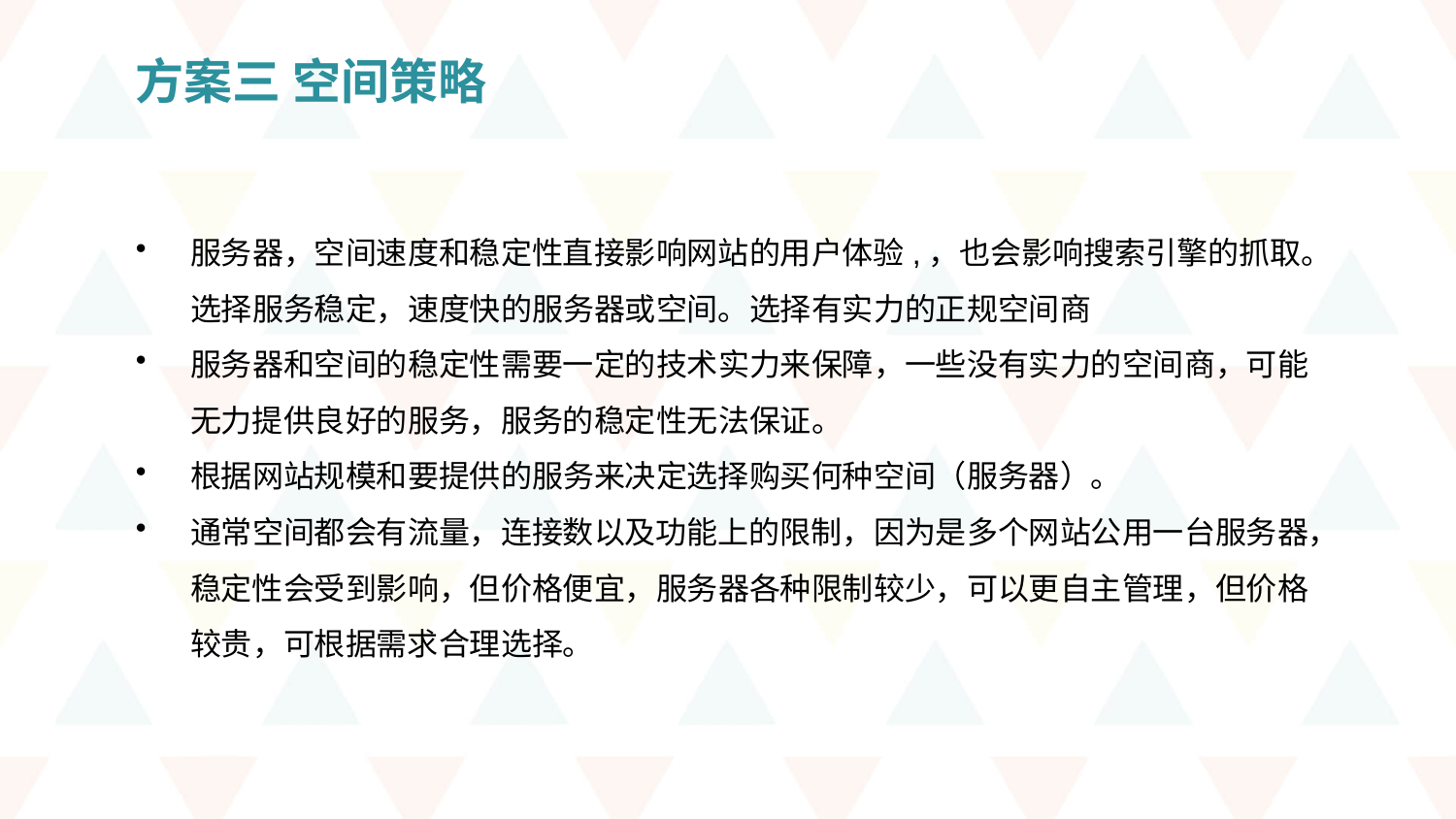

方案三 空间策略
服务器，空间速度和稳定性直接影响网站的用户体验,，也会影响搜索引擎的抓取。选择服务稳定，速度快的服务器或空间。选择有实力的正规空间商
服务器和空间的稳定性需要一定的技术实力来保障，一些没有实力的空间商，可能无力提供良好的服务，服务的稳定性无法保证。
根据网站规模和要提供的服务来决定选择购买何种空间（服务器）。
通常空间都会有流量，连接数以及功能上的限制，因为是多个网站公用一台服务器，稳定性会受到影响，但价格便宜，服务器各种限制较少，可以更自主管理，但价格较贵，可根据需求合理选择。